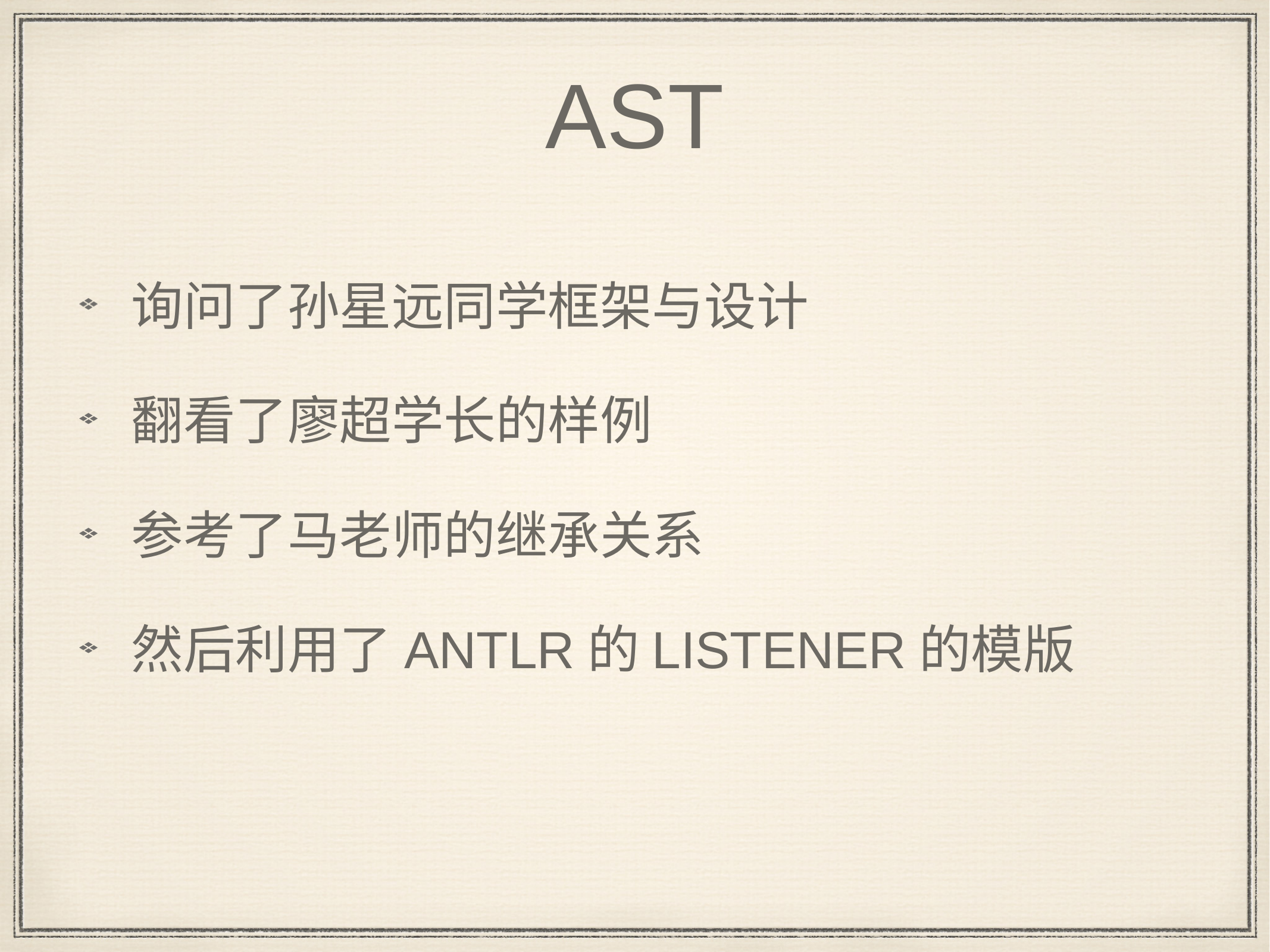

# AST
询问了孙星远同学框架与设计
翻看了廖超学长的样例
参考了马老师的继承关系
然后利用了ANTLR的LISTENER的模版